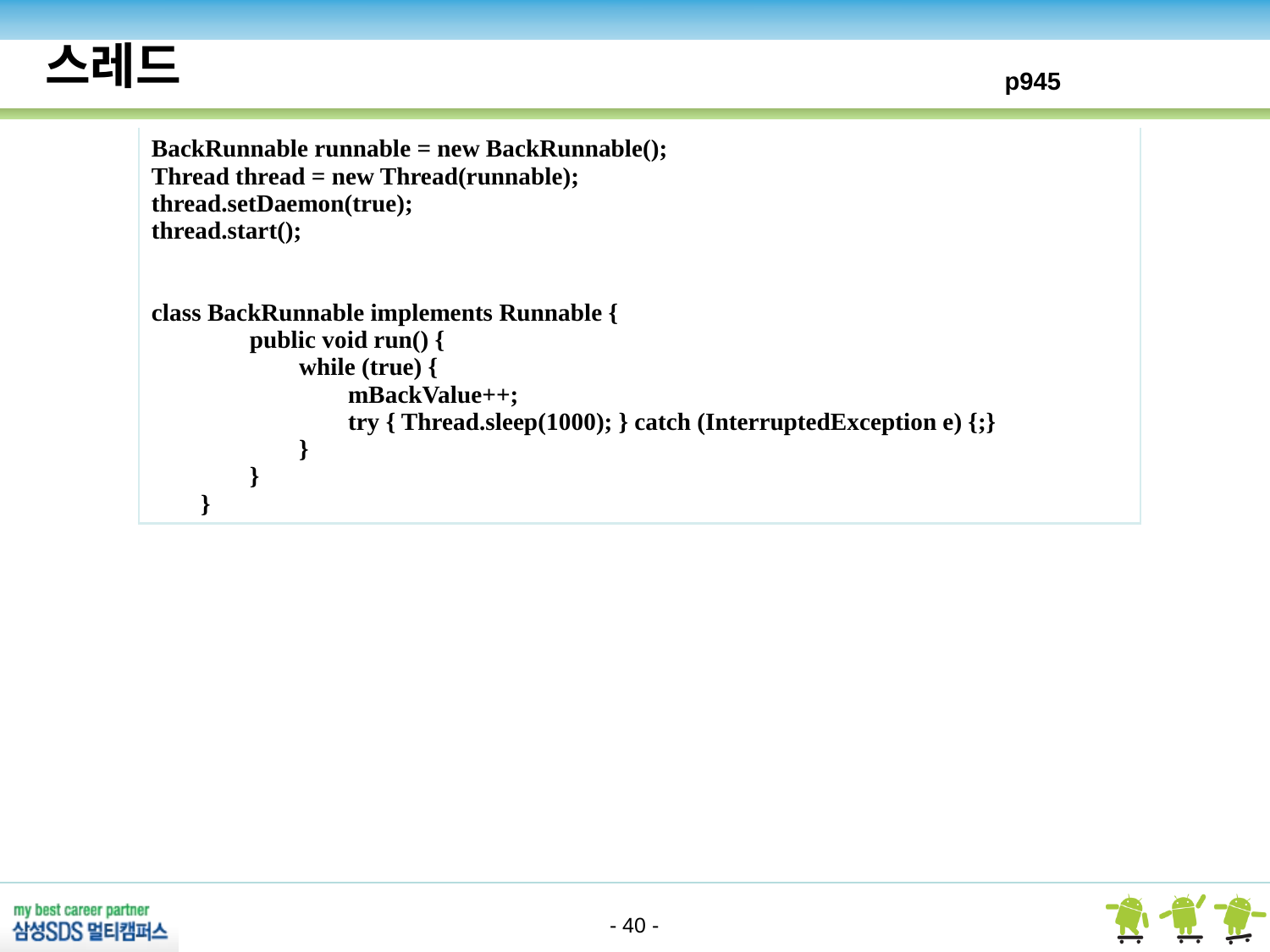

스레드
p945
| BackRunnable runnable = new BackRunnable(); Thread thread = new Thread(runnable); thread.setDaemon(true); thread.start(); class BackRunnable implements Runnable { public void run() { while (true) { mBackValue++; try { Thread.sleep(1000); } catch (InterruptedException e) {;} } } } |
| --- |
- 40 -